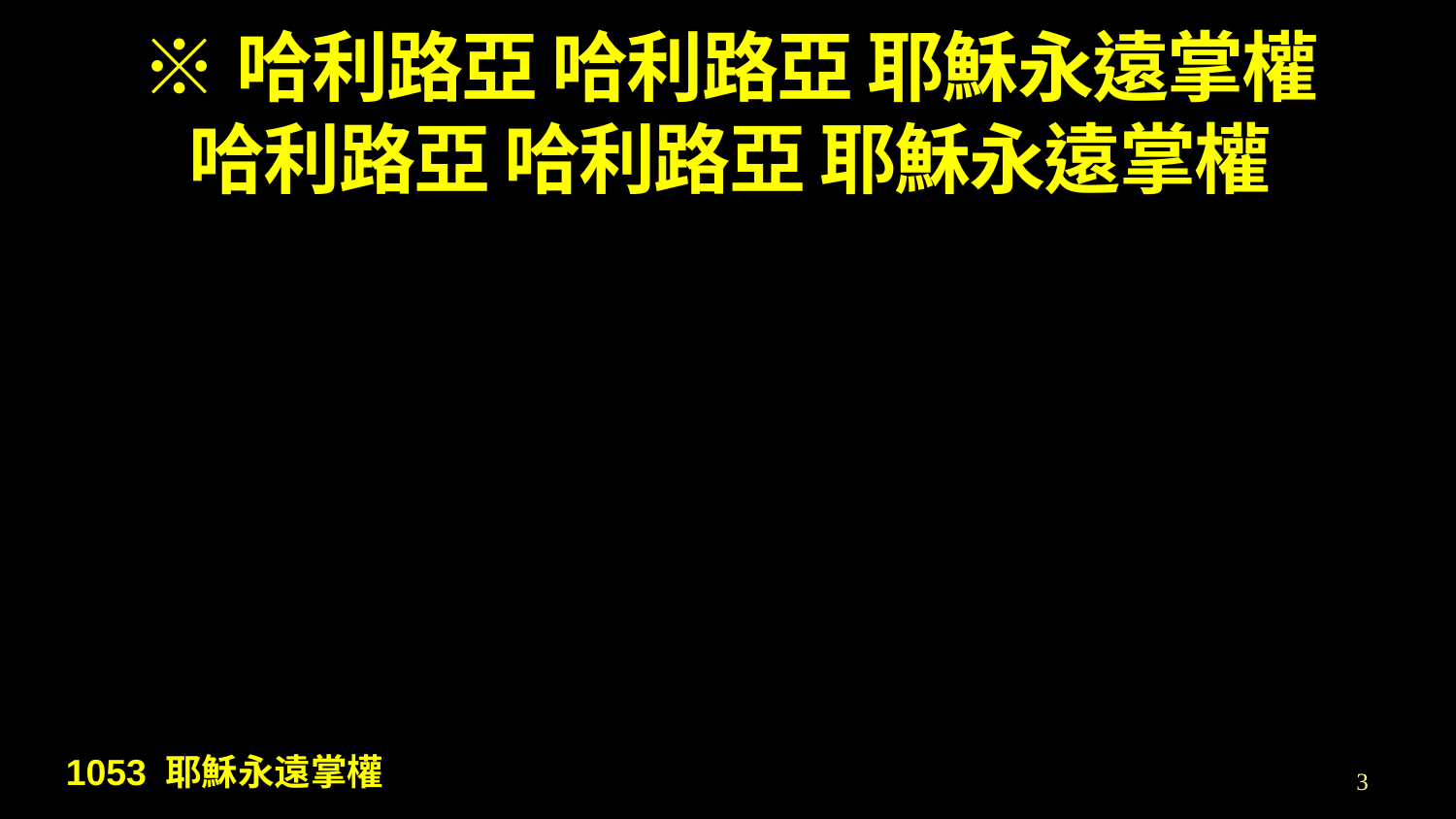

# ※哈利路亞 哈利路亞 耶穌永遠掌權 哈利路亞 哈利路亞 耶穌永遠掌權
1053 耶穌永遠掌權
3